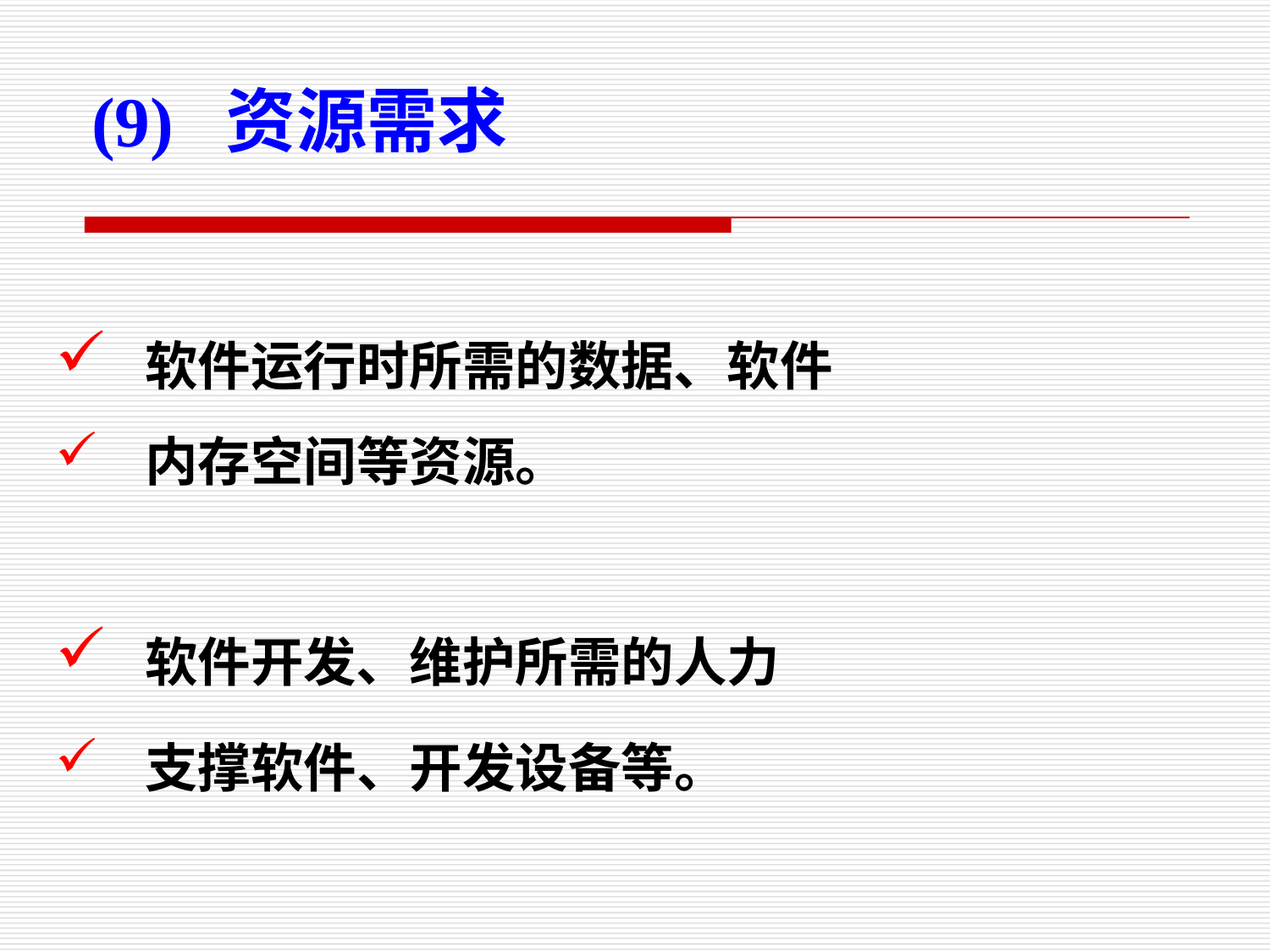

(9)  资源需求
 软件运行时所需的数据、软件
 内存空间等资源。

 软件开发、维护所需的人力
 支撑软件、开发设备等。